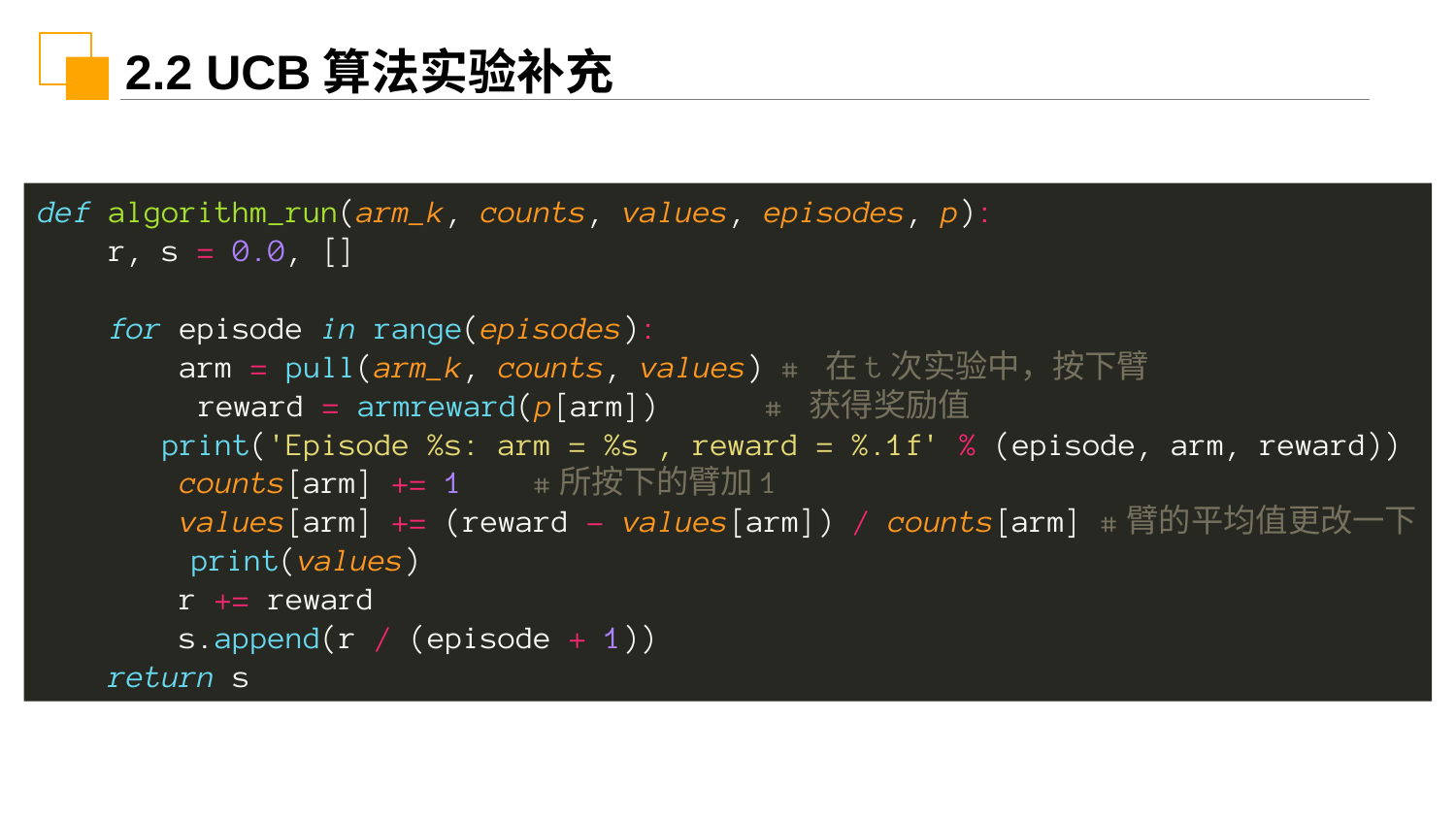

2.2 UCB算法实验补充
def algorithm_run(arm_k, counts, values, episodes, p):
    r, s = 0.0, []
    for episode in range(episodes):
        arm = pull(arm_k, counts, values) # 在t次实验中，按下臂
                     reward = armreward(p[arm])      # 获得奖励值
                print('Episode %s: arm = %s , reward = %.1f' % (episode, arm, reward))
        counts[arm] += 1    #所按下的臂加1
        values[arm] += (reward - values[arm]) / counts[arm] #臂的平均值更改一下
                    print(values)
        r += reward
        s.append(r / (episode + 1))
    return s